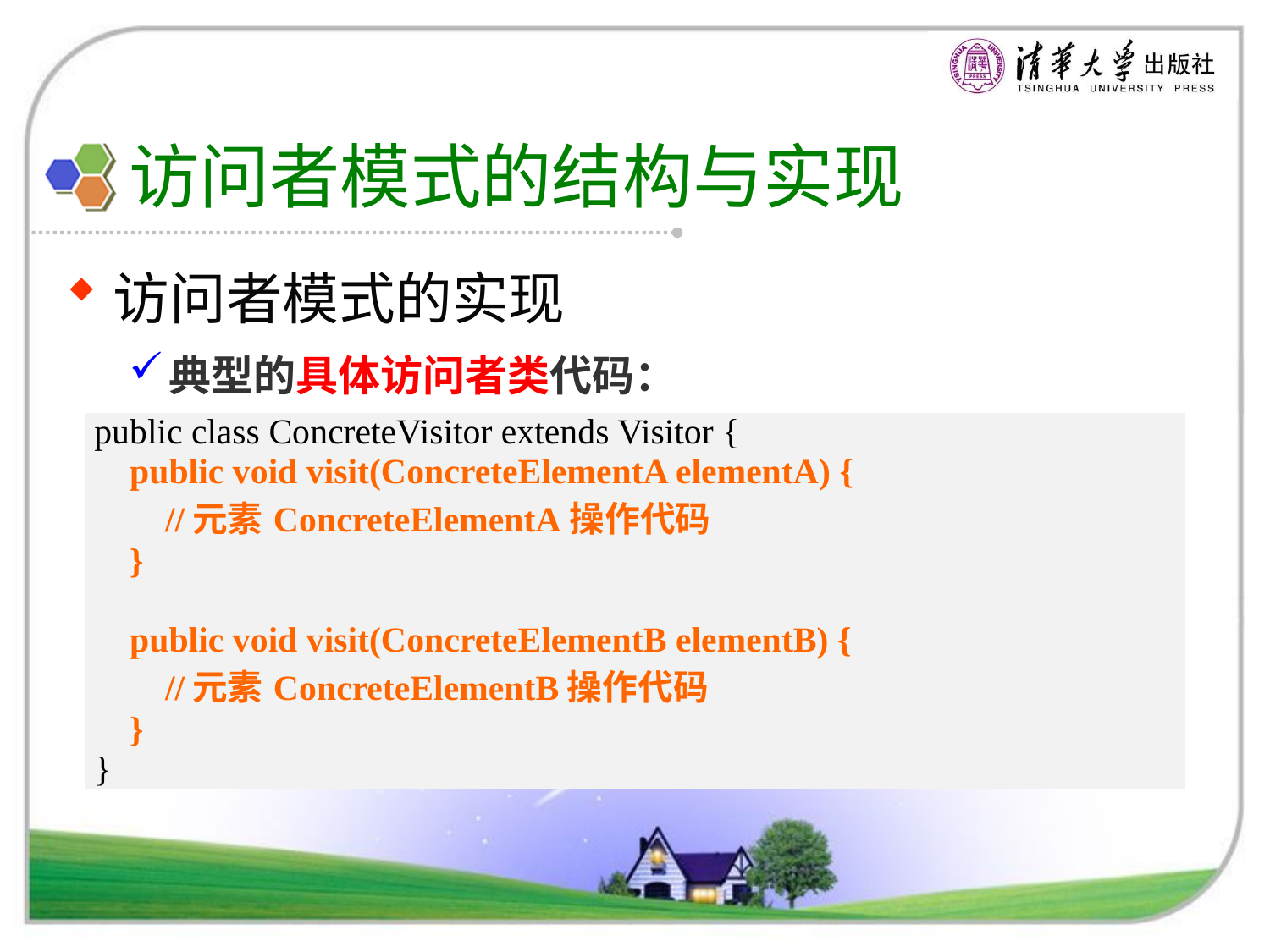

# 访问者模式的结构与实现
访问者模式的实现
典型的具体访问者类代码：
| public class ConcreteVisitor extends Visitor { public void visit(ConcreteElementA elementA) { //元素ConcreteElementA操作代码 } public void visit(ConcreteElementB elementB) { //元素ConcreteElementB操作代码 } } |
| --- |